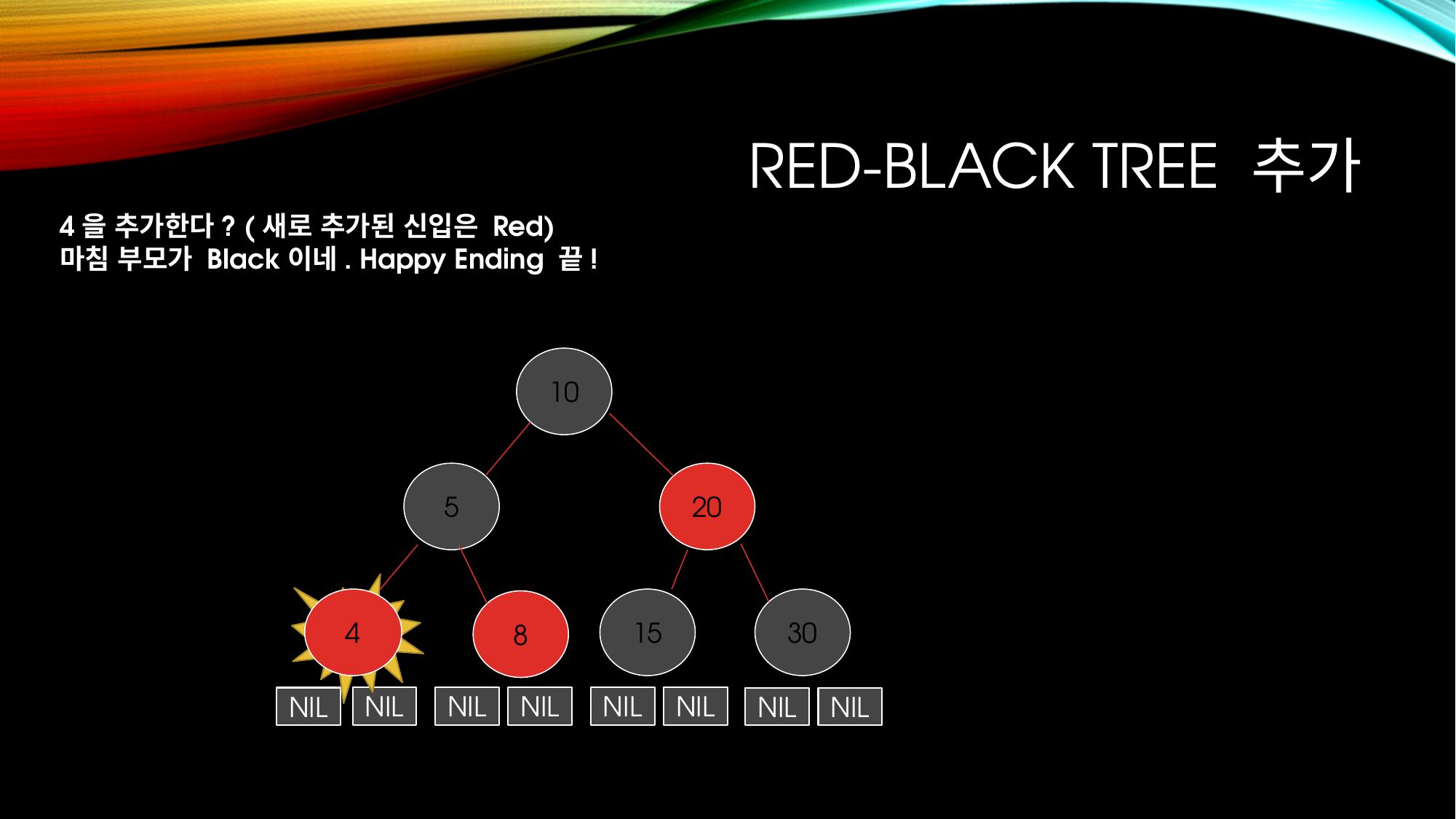

# Red-black tree 추가
4을 추가한다? (새로 추가된 신입은 Red)
마침 부모가 Black이네. Happy Ending 끝!
10
5
20

4
15
30
8
NIL
NIL
NIL
NIL
NIL
NIL
NIL
NIL